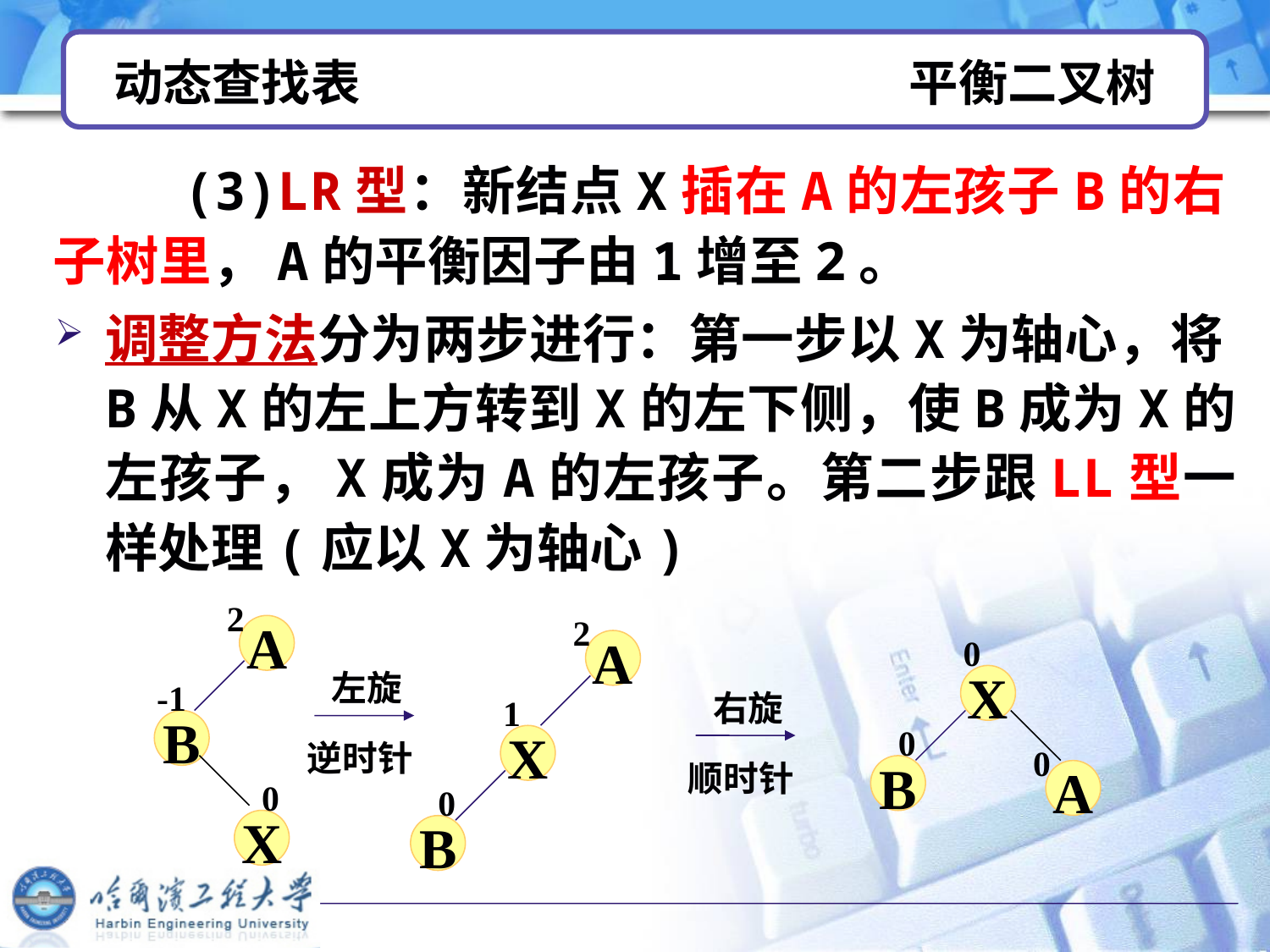

# 动态查找表                                                 平衡二叉树
    (3)LR型：新结点X插在A的左孩子B的右子树里，A的平衡因子由1增至2。
调整方法分为两步进行：第一步以X为轴心，将B从X的左上方转到X的左下侧，使B成为X的左孩子，X成为A的左孩子。第二步跟LL型一样处理(应以X为轴心)
2
A

-1
B

0
X
2
A

1
X
0

B
0
X
0

0
B
A
左旋

逆时针
右旋

顺时针